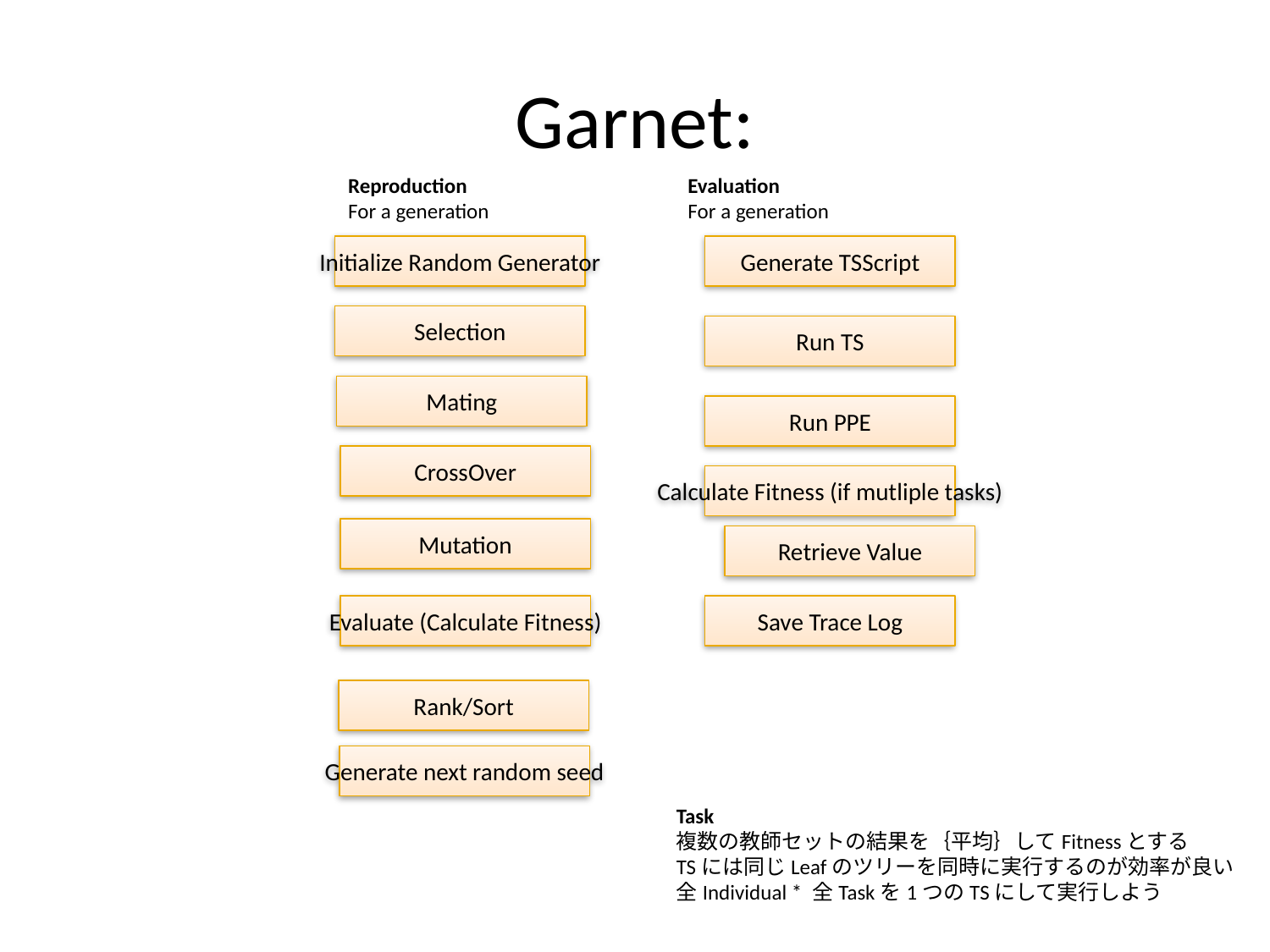

# Garnet:
Reproduction
For a generation
Evaluation
For a generation
Initialize Random Generator
Generate TSScript
Selection
Run TS
Mating
Run PPE
CrossOver
Calculate Fitness (if mutliple tasks)
Mutation
Retrieve Value
Evaluate (Calculate Fitness)
Save Trace Log
Rank/Sort
Generate next random seed
Task
複数の教師セットの結果を｛平均｝してFitnessとする
TSには同じLeafのツリーを同時に実行するのが効率が良い
全Individual * 全Taskを1つのTSにして実行しよう